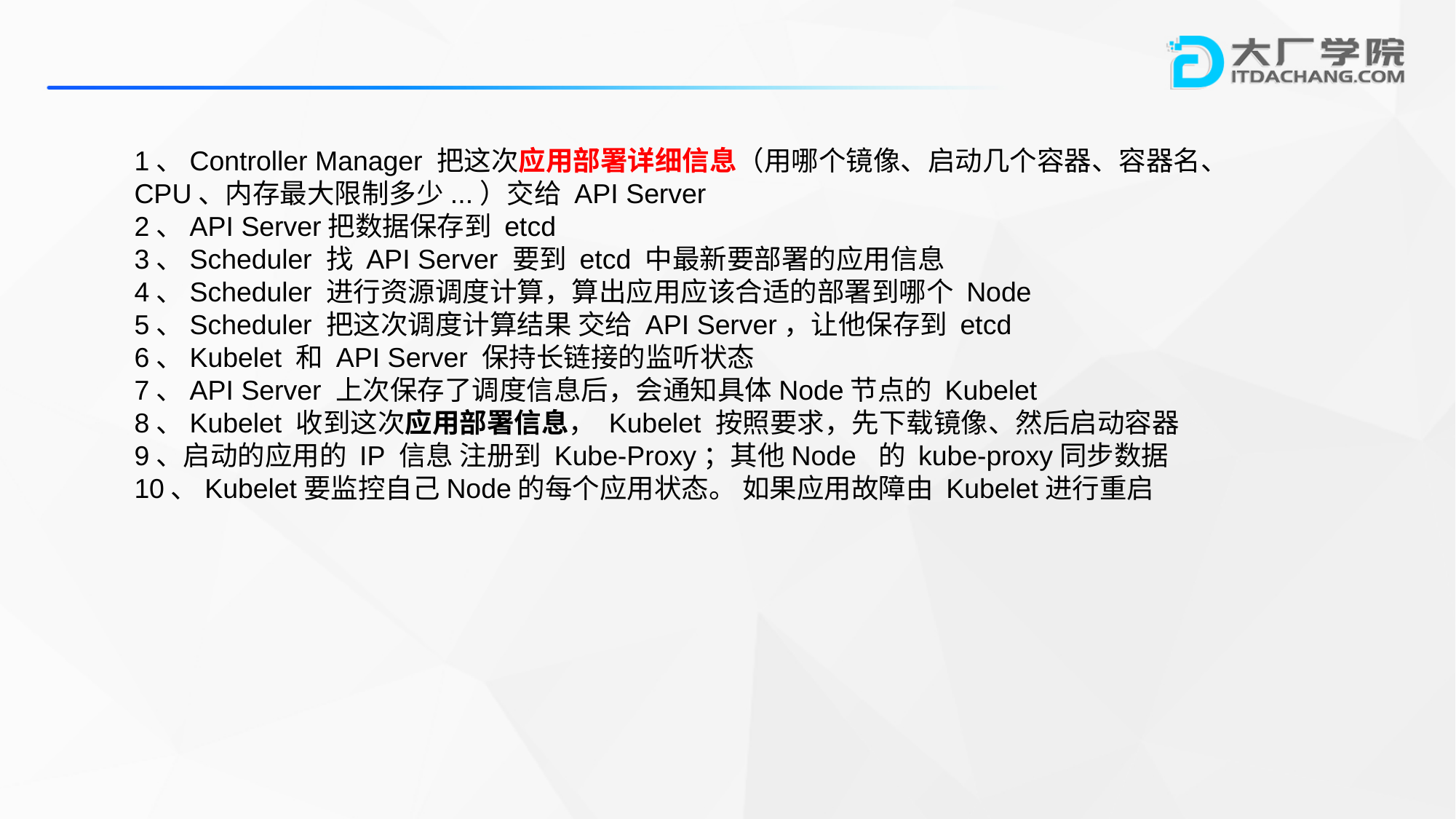

1、Controller Manager 把这次应用部署详细信息（用哪个镜像、启动几个容器、容器名、CPU、内存最大限制多少...）交给 API Server
2、API Server把数据保存到 etcd
3、Scheduler 找 API Server 要到 etcd 中最新要部署的应用信息
4、Scheduler 进行资源调度计算，算出应用应该合适的部署到哪个 Node
5、Scheduler 把这次调度计算结果 交给 API Server，让他保存到 etcd
6、Kubelet 和 API Server 保持长链接的监听状态
7、API Server 上次保存了调度信息后，会通知具体Node节点的 Kubelet
8、Kubelet 收到这次应用部署信息， Kubelet 按照要求，先下载镜像、然后启动容器
9、启动的应用的 IP 信息 注册到 Kube-Proxy；其他Node  的 kube-proxy同步数据
10、Kubelet要监控自己Node的每个应用状态。 如果应用故障由 Kubelet进行重启